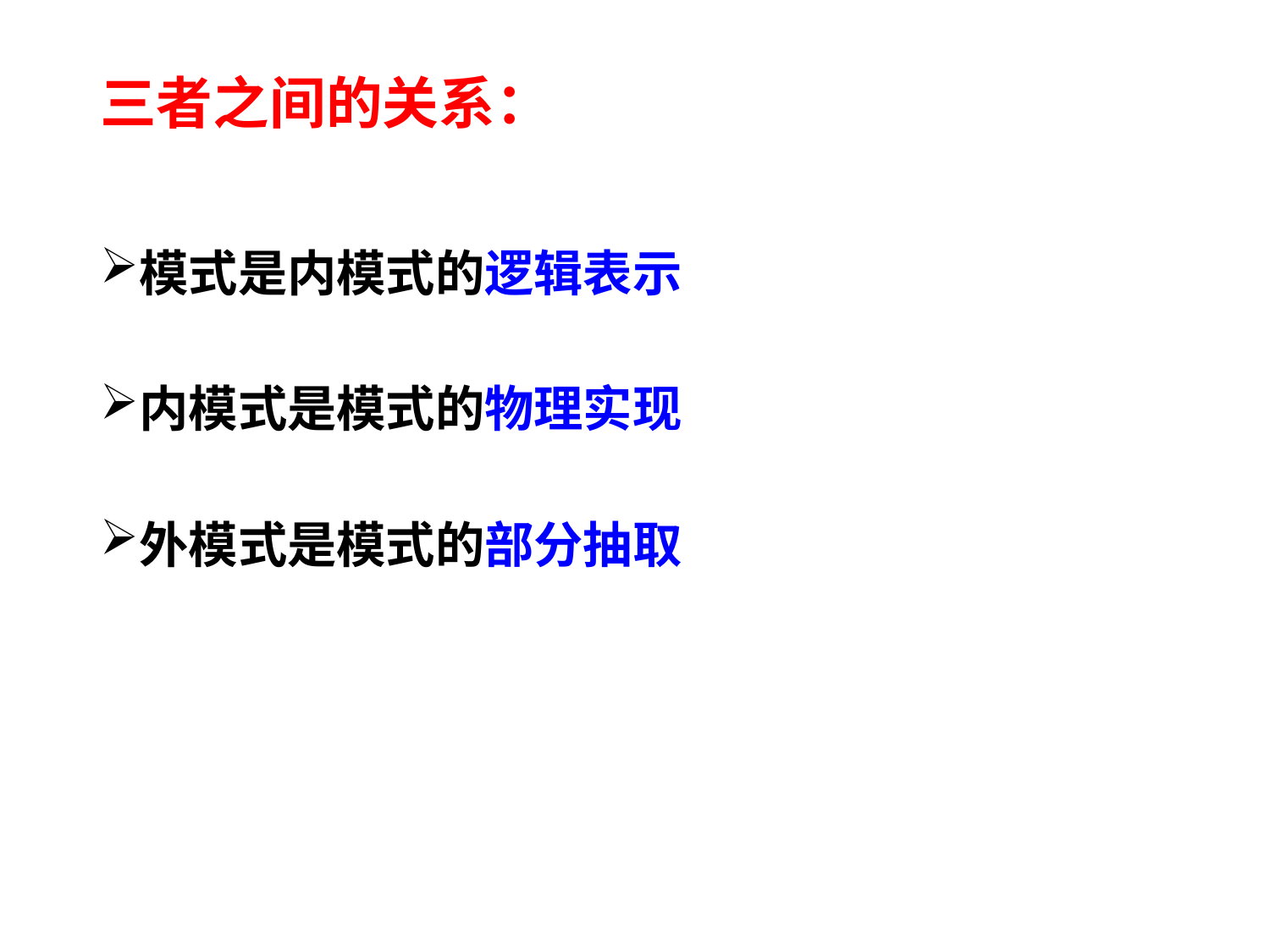

# 三者之间的关系：
模式是内模式的逻辑表示
内模式是模式的物理实现
外模式是模式的部分抽取